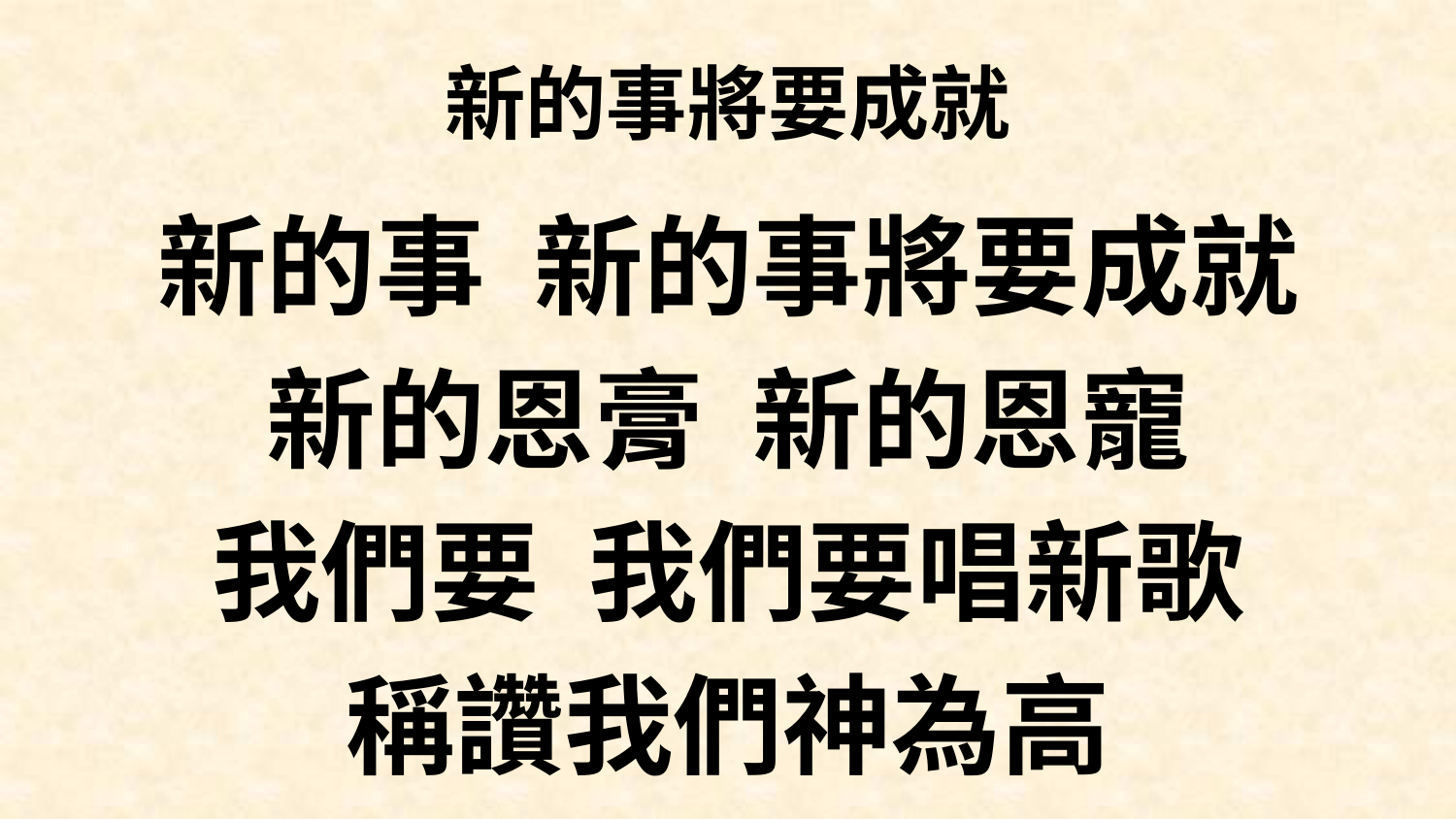

# 新的事將要成就
新的事  新的事將要成就
新的恩膏  新的恩寵
我們要  我們要唱新歌
稱讚我們神為高